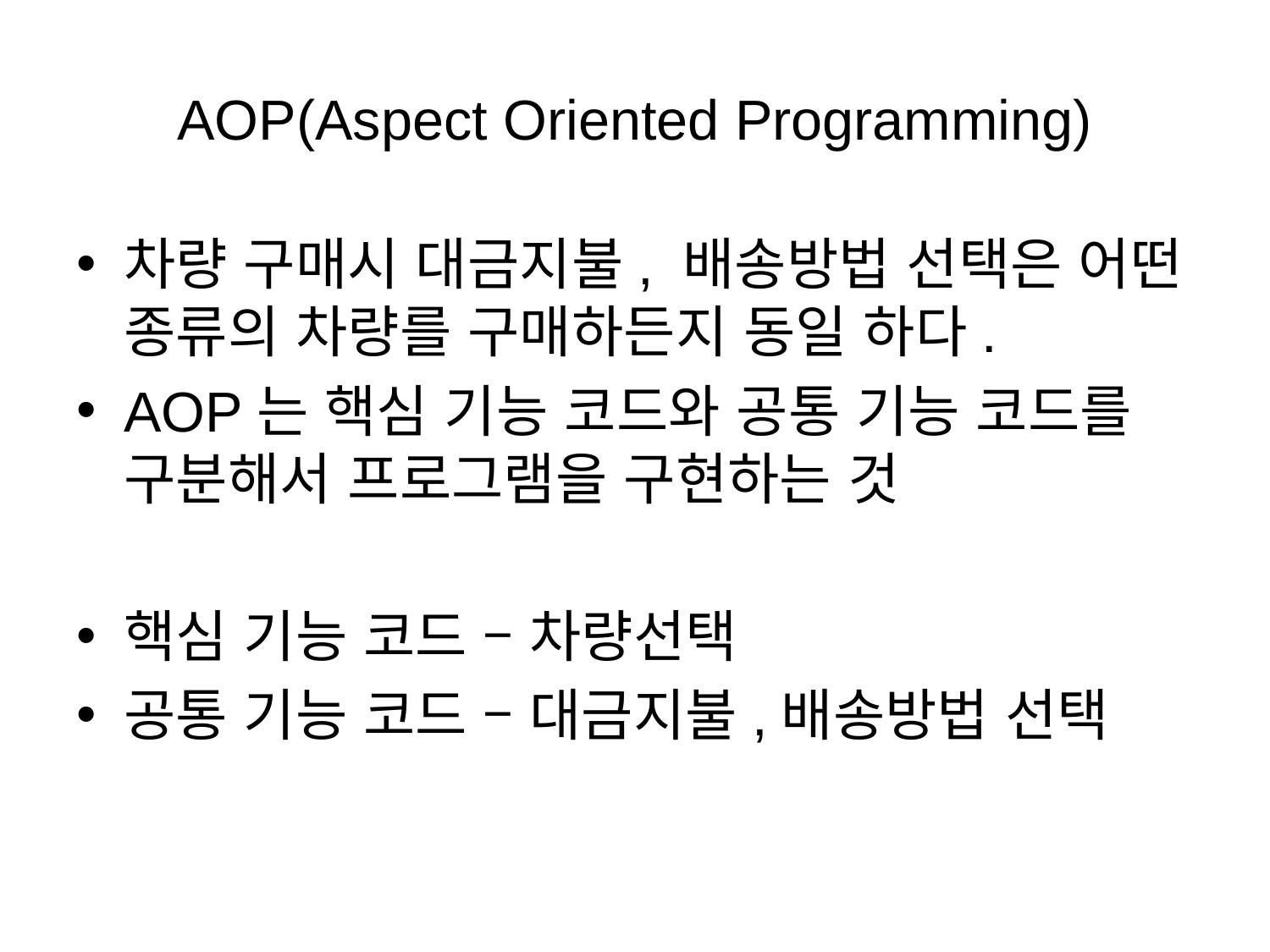

# AOP(Aspect Oriented Programming)
차량 구매시 대금지불, 배송방법 선택은 어떤 종류의 차량를 구매하든지 동일 하다.
AOP는 핵심 기능 코드와 공통 기능 코드를 구분해서 프로그램을 구현하는 것

핵심 기능 코드 – 차량선택
공통 기능 코드 – 대금지불,배송방법 선택